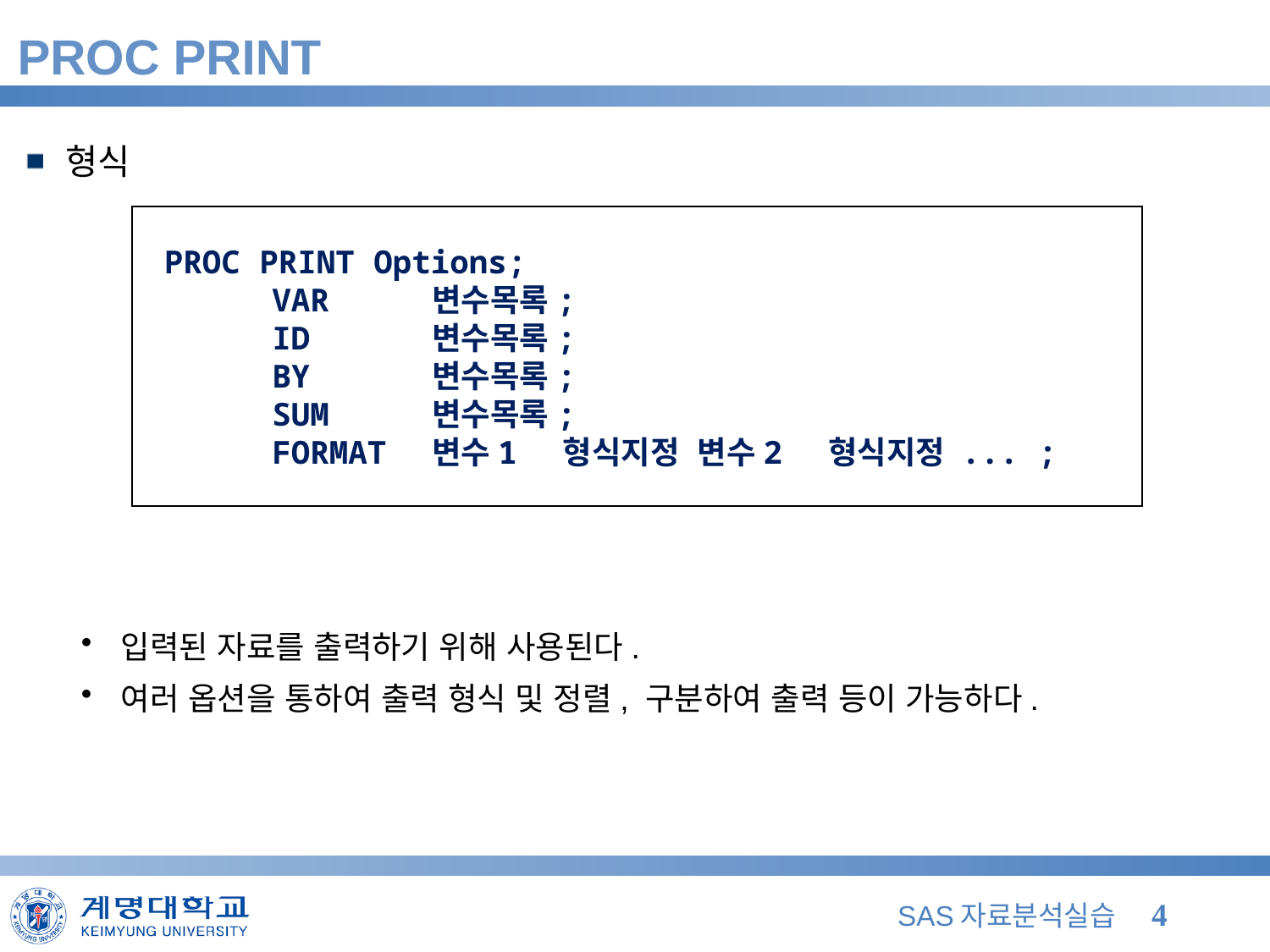

# PROC PRINT
형식

입력된 자료를 출력하기 위해 사용된다.
여러 옵션을 통하여 출력 형식 및 정렬, 구분하여 출력 등이 가능하다.
 PROC PRINT Options;
	VAR     변수목록;
	ID      변수목록;
	BY      변수목록;
	SUM     변수목록;
	FORMAT  변수1  형식지정  변수2  형식지정 ... ;